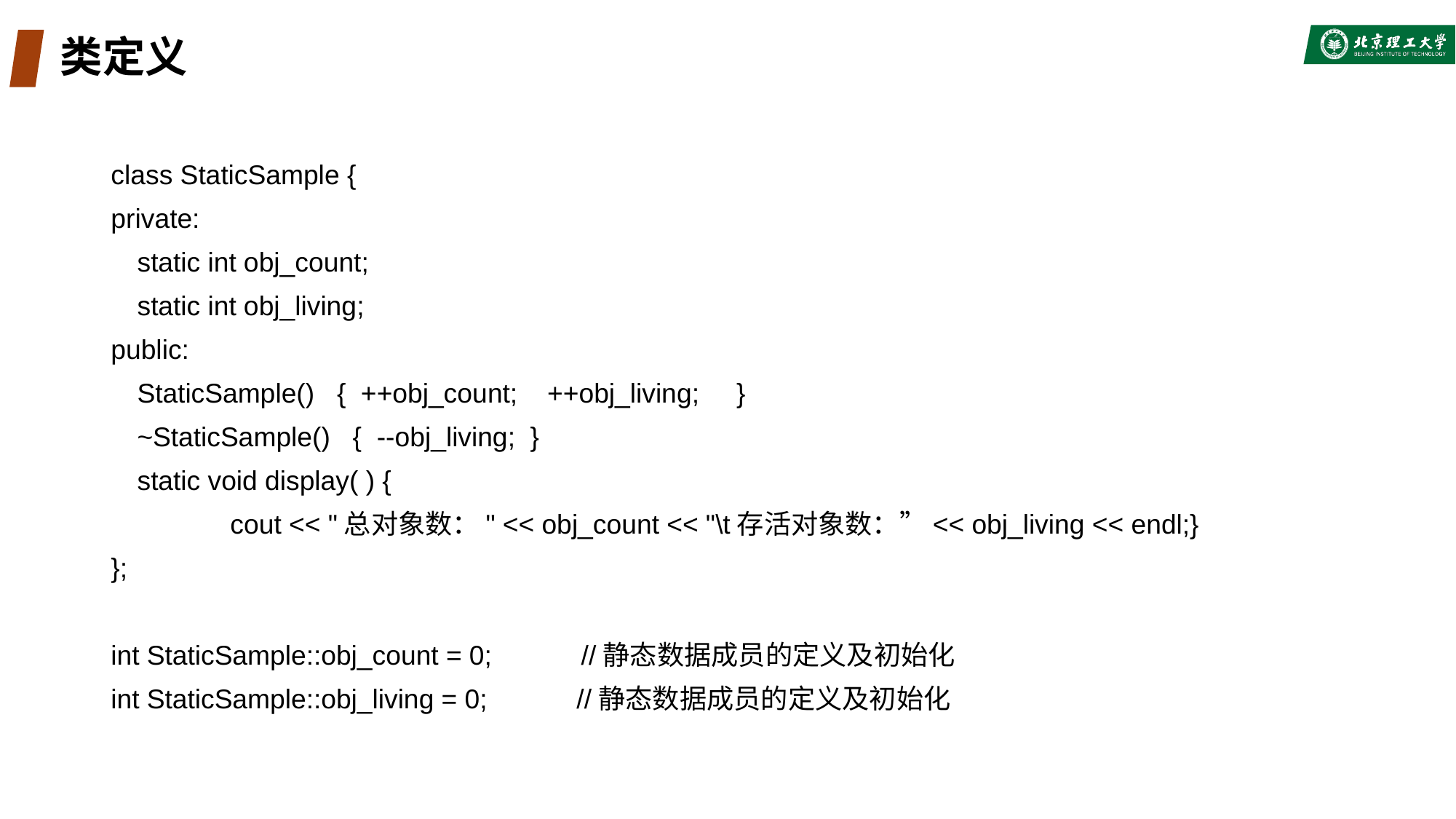

# 类定义
class StaticSample {
private:
	static int obj_count;
	static int obj_living;
public:
	StaticSample()   {  ++obj_count;    ++obj_living;     }
	~StaticSample()   {  --obj_living;  }
	static void display( ) {
                cout << "总对象数：" << obj_count << "\t存活对象数：”<< obj_living << endl;}
};

int StaticSample::obj_count = 0;            //静态数据成员的定义及初始化
int StaticSample::obj_living = 0;            //静态数据成员的定义及初始化